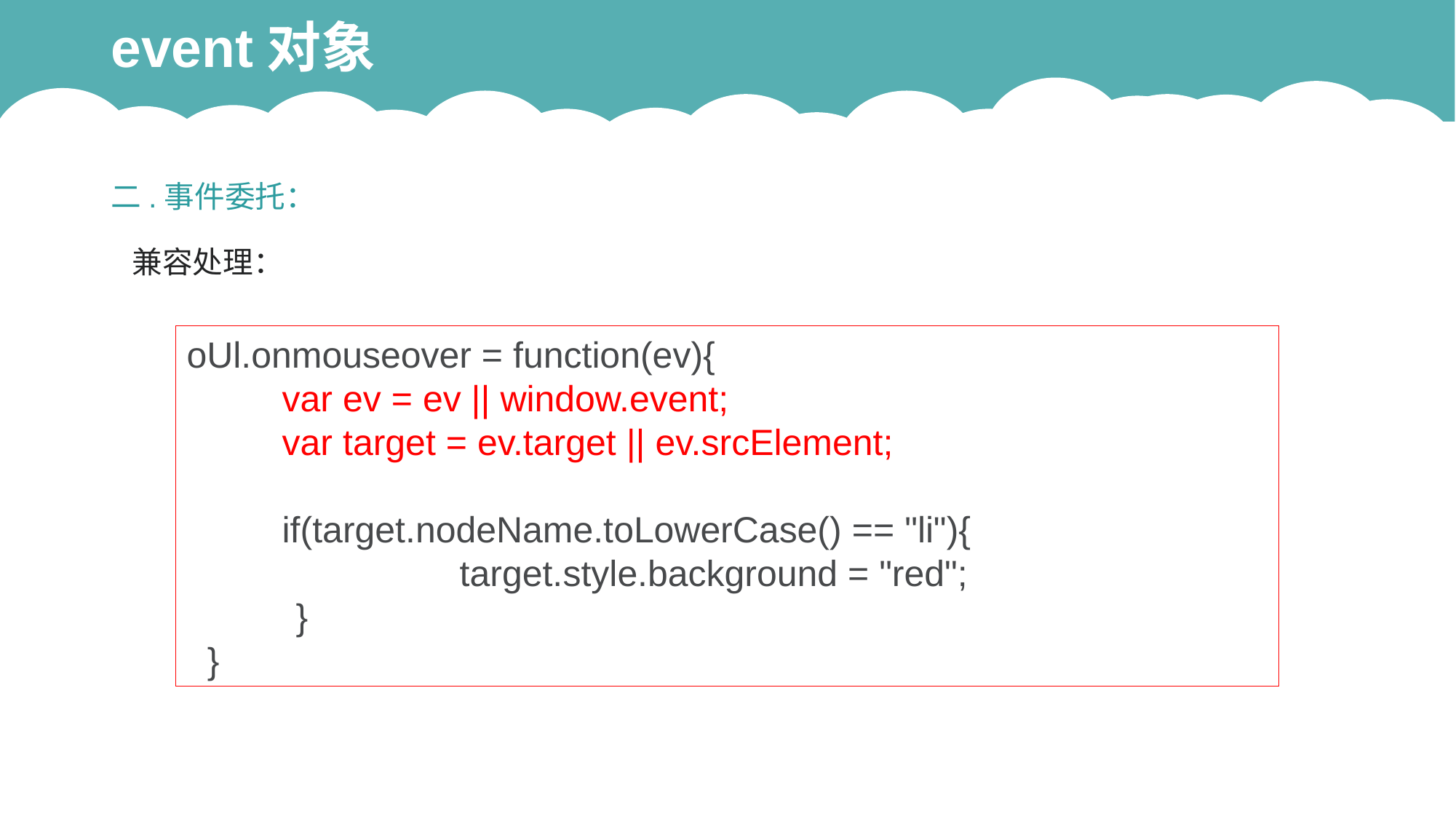

# event对象
二.事件委托：
兼容处理：
oUl.onmouseover = function(ev){
    var ev = ev || window.event;
    var target = ev.target || ev.srcElement;

    if(target.nodeName.toLowerCase() == "li"){
    		target.style.background = "red";
    	}
  }